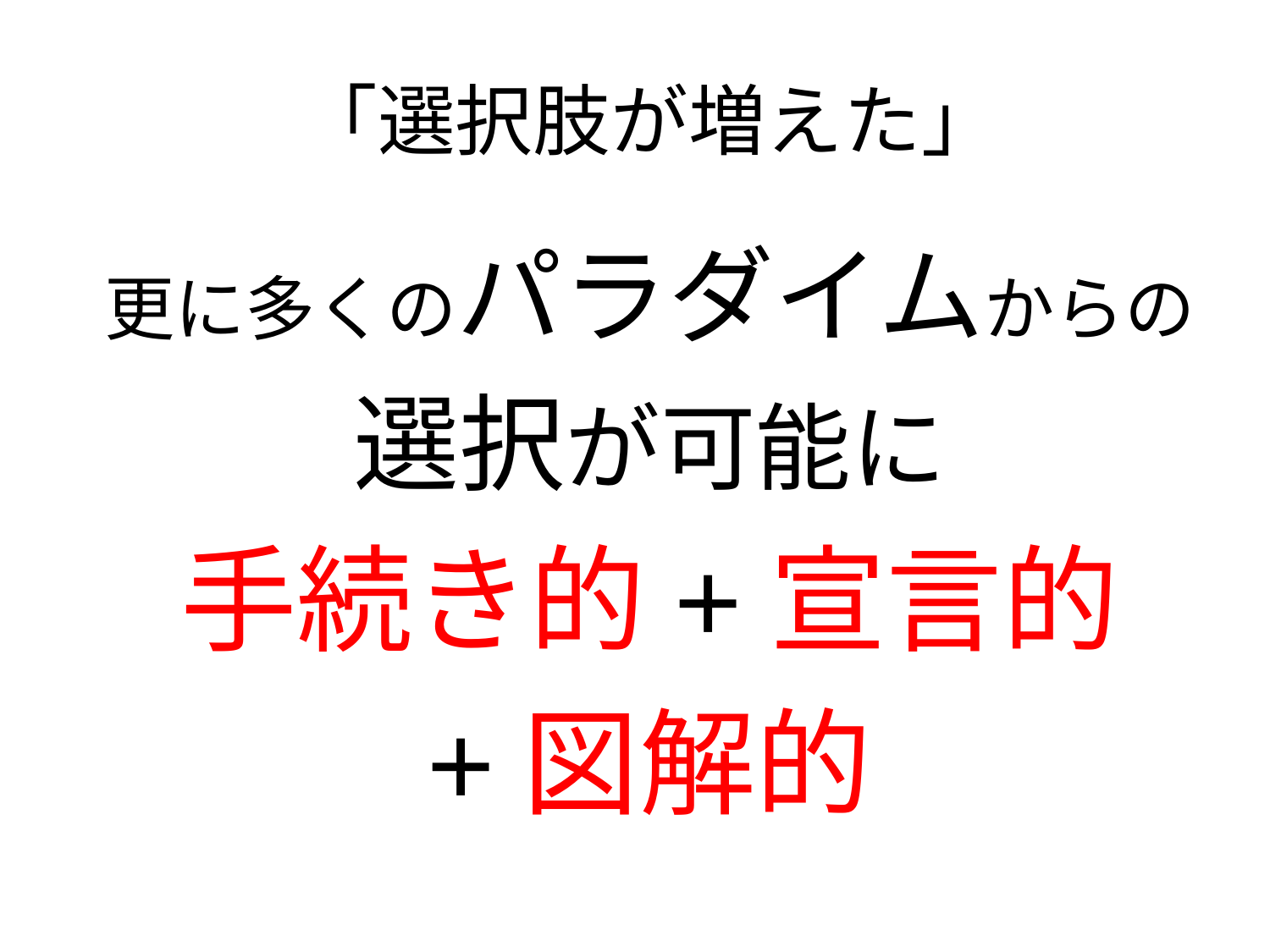

# 「選択肢が増えた」
更に多くのパラダイムからの
選択が可能に
手続き的+宣言的
+図解的